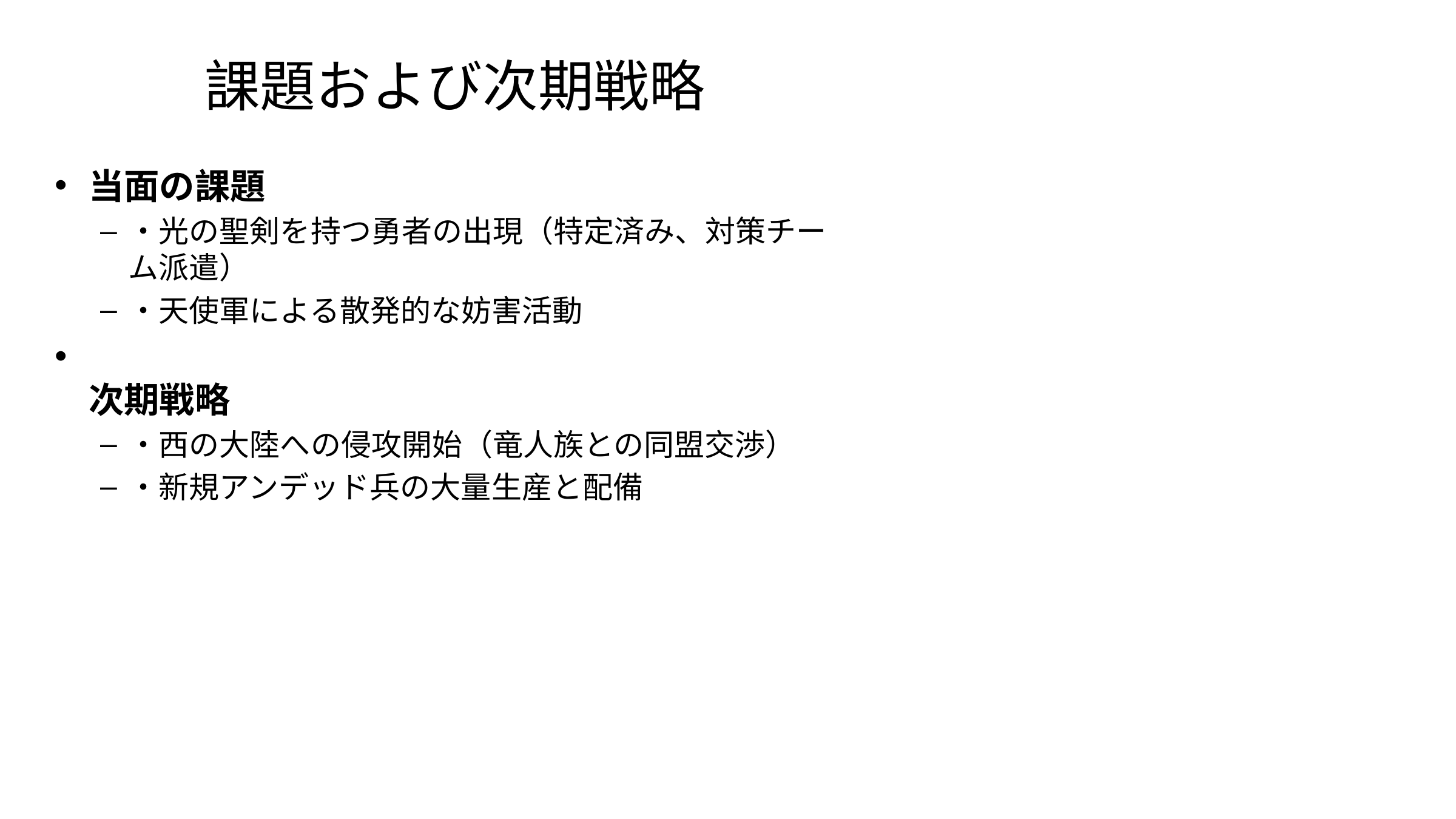

# 課題および次期戦略
当面の課題
・光の聖剣を持つ勇者の出現（特定済み、対策チーム派遣）
・天使軍による散発的な妨害活動
次期戦略
・西の大陸への侵攻開始（竜人族との同盟交渉）
・新規アンデッド兵の大量生産と配備